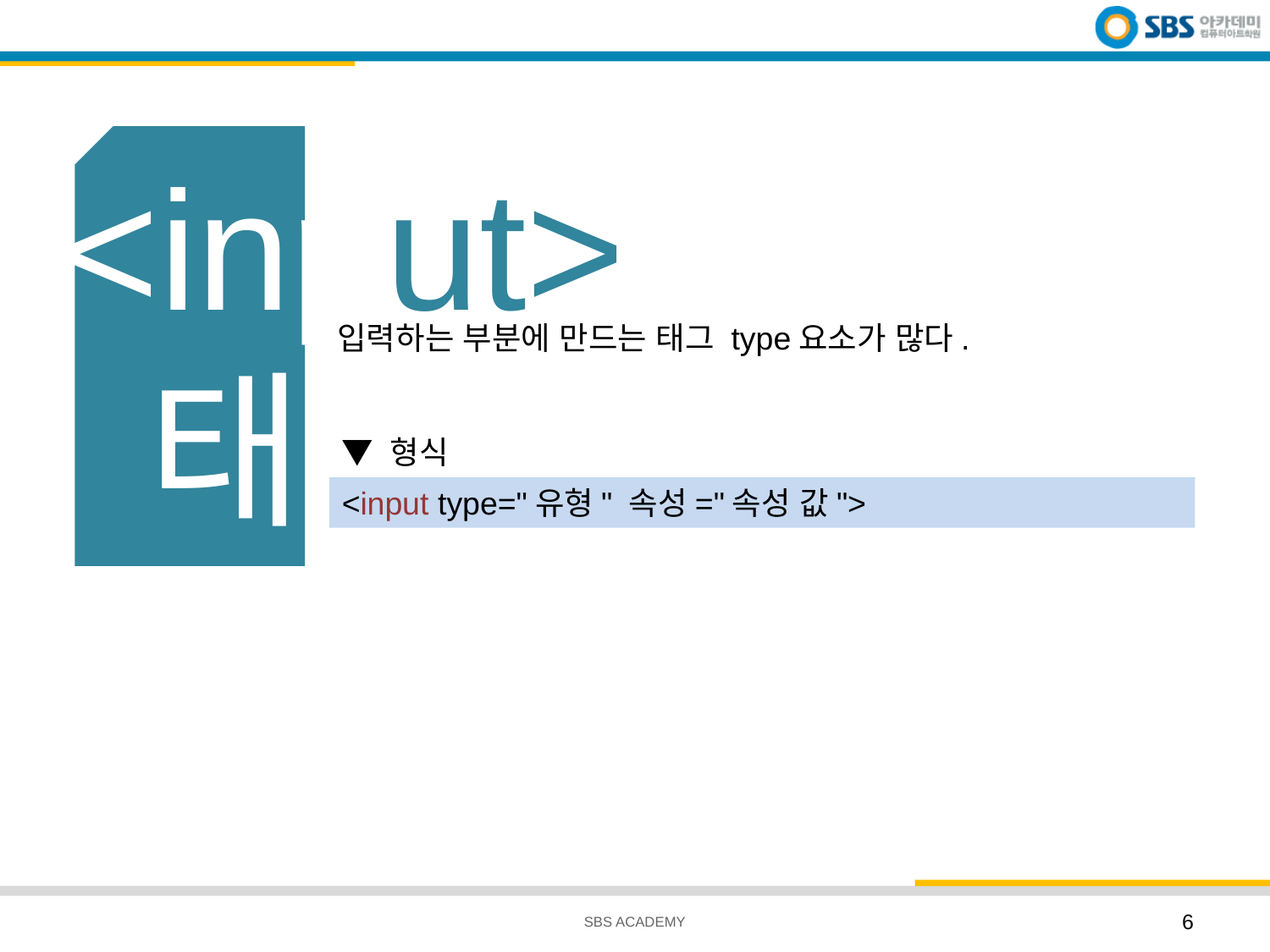

# <input> 태그
입력하는 부분에 만드는 태그 type요소가 많다.
▼ 형식
<input type="유형" 속성="속성 값">
SBS ACADEMY
6